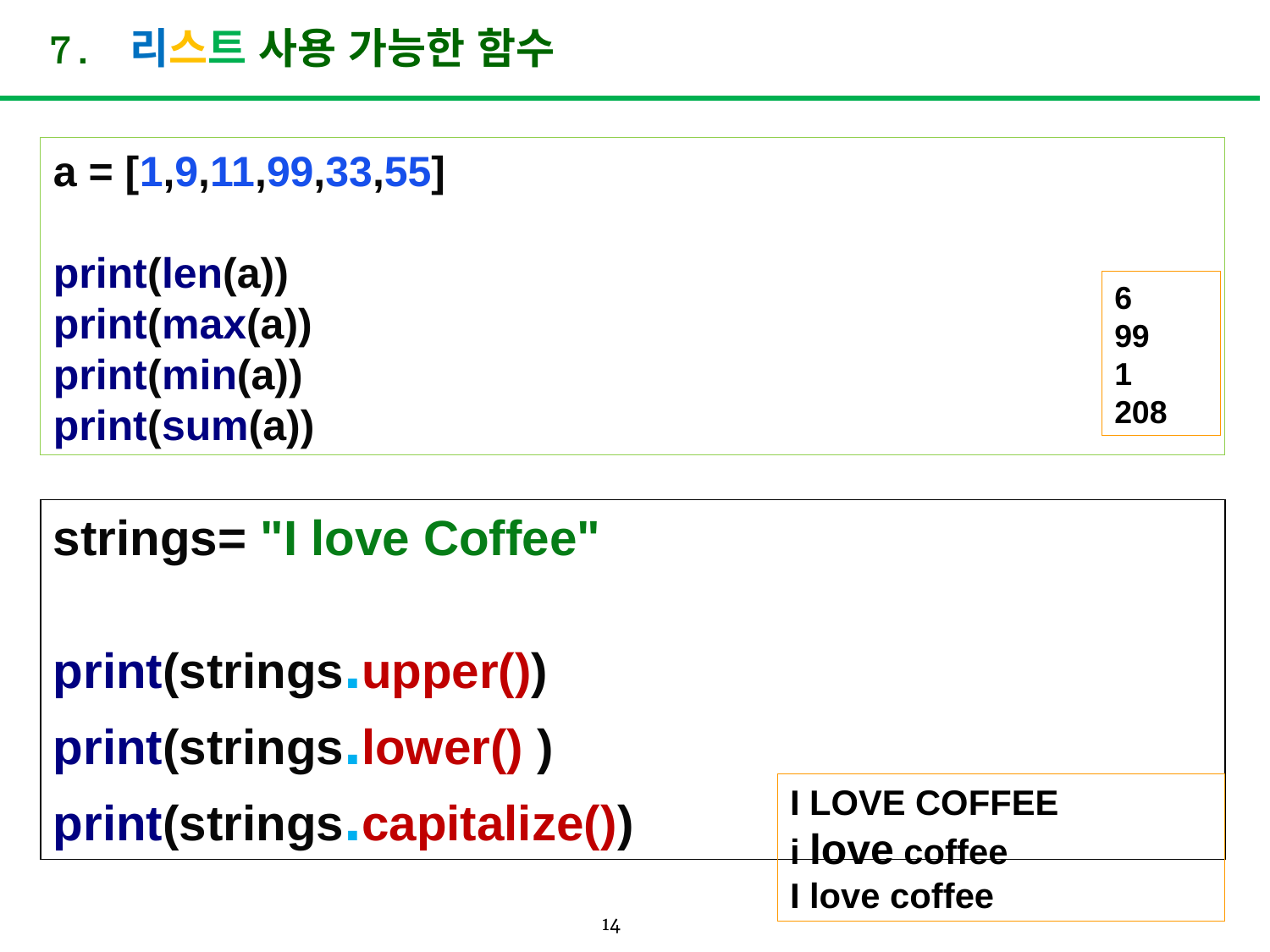

# 7. 리스트 사용 가능한 함수
a = [1,9,11,99,33,55]
print(len(a))
print(max(a))
print(min(a))
print(sum(a))
6
99
1
208
strings= "I love Coffee"
print(strings.upper())
print(strings.lower() )
print(strings.capitalize())
I LOVE COFFEE
i love coffee
I love coffee
14